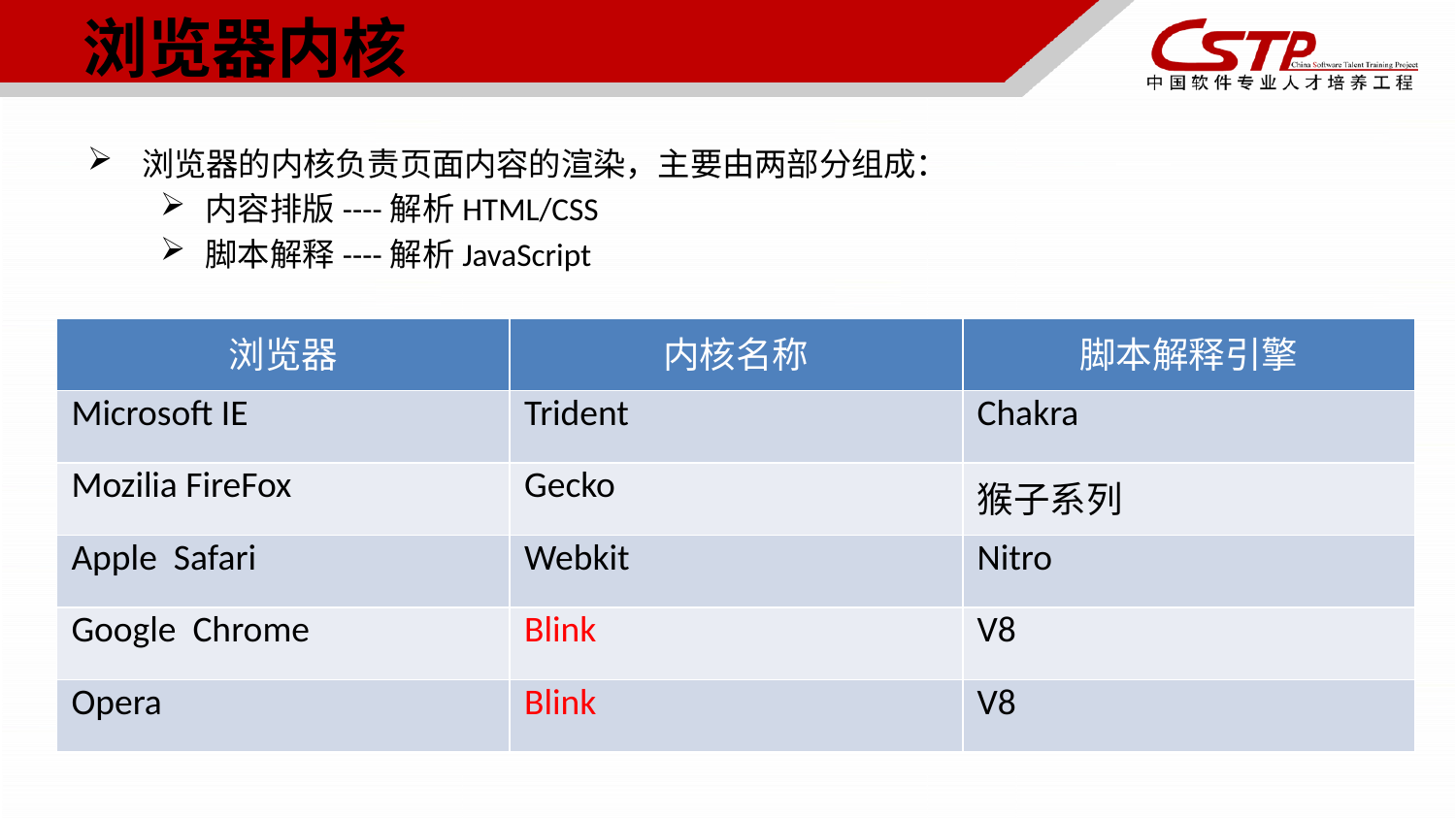

# 浏览器内核
浏览器的内核负责页面内容的渲染，主要由两部分组成：
内容排版----解析HTML/CSS
脚本解释----解析JavaScript
| 浏览器 | 内核名称 | 脚本解释引擎 |
| --- | --- | --- |
| Microsoft IE | Trident | Chakra |
| Mozilia FireFox | Gecko | 猴子系列 |
| Apple Safari | Webkit | Nitro |
| Google Chrome | Blink | V8 |
| Opera | Blink | V8 |